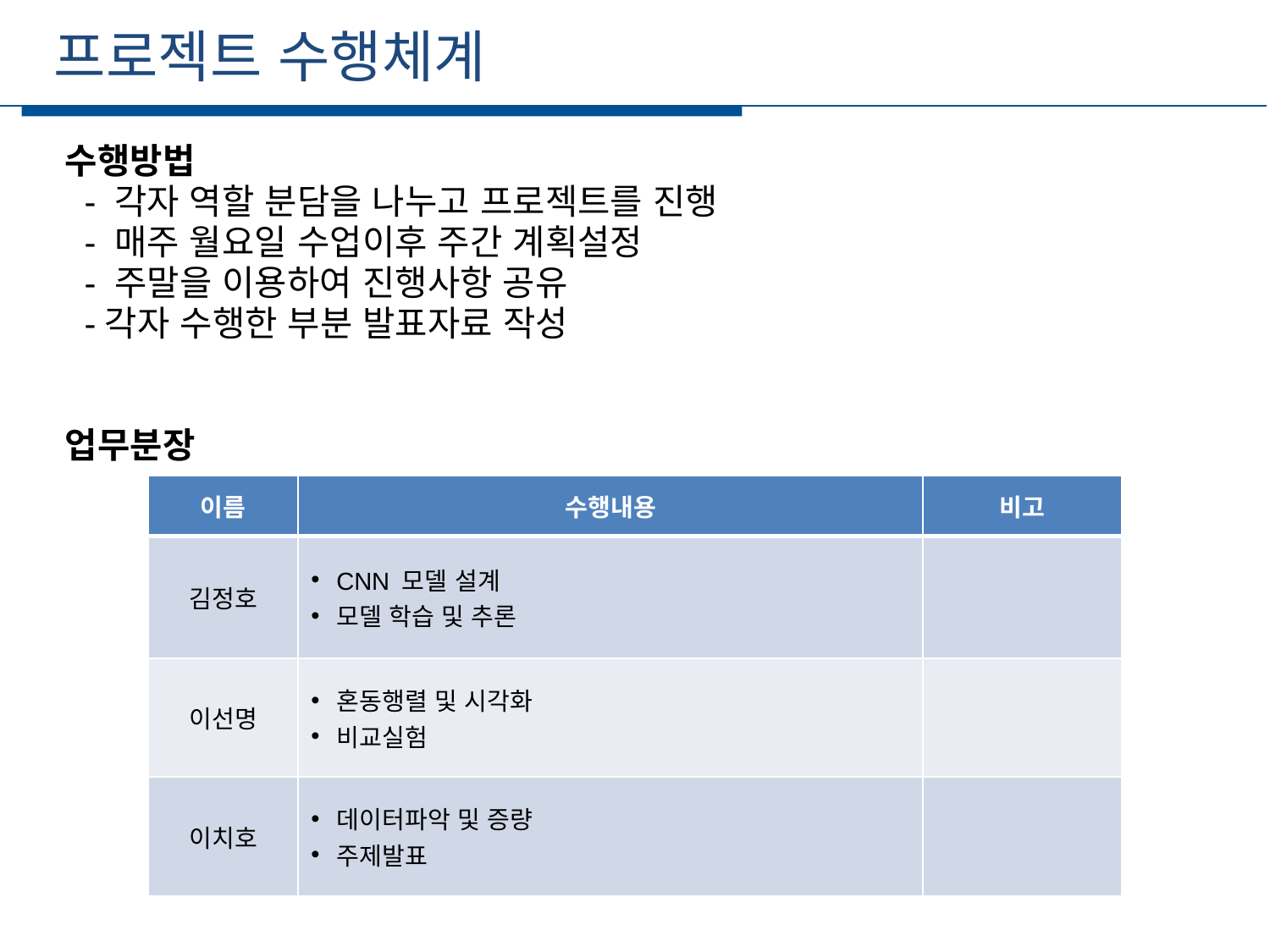

프로젝트 수행체계
세부일정

수행방법
  - 각자 역할 분담을 나누고 프로젝트를 진행
  - 매주 월요일 수업이후 주간 계획설정
  - 주말을 이용하여 진행사항 공유
  -각자 수행한 부분 발표자료 작성

업무분장
| 이름 | 수행내용 | 비고 |
| --- | --- | --- |
| 김정호 | CNN 모델 설계 모델 학습 및 추론 |  |
| 이선명 | 혼동행렬 및 시각화 비교실험 |  |
| 이치호 | 데이터파악 및 증량 주제발표 |  |